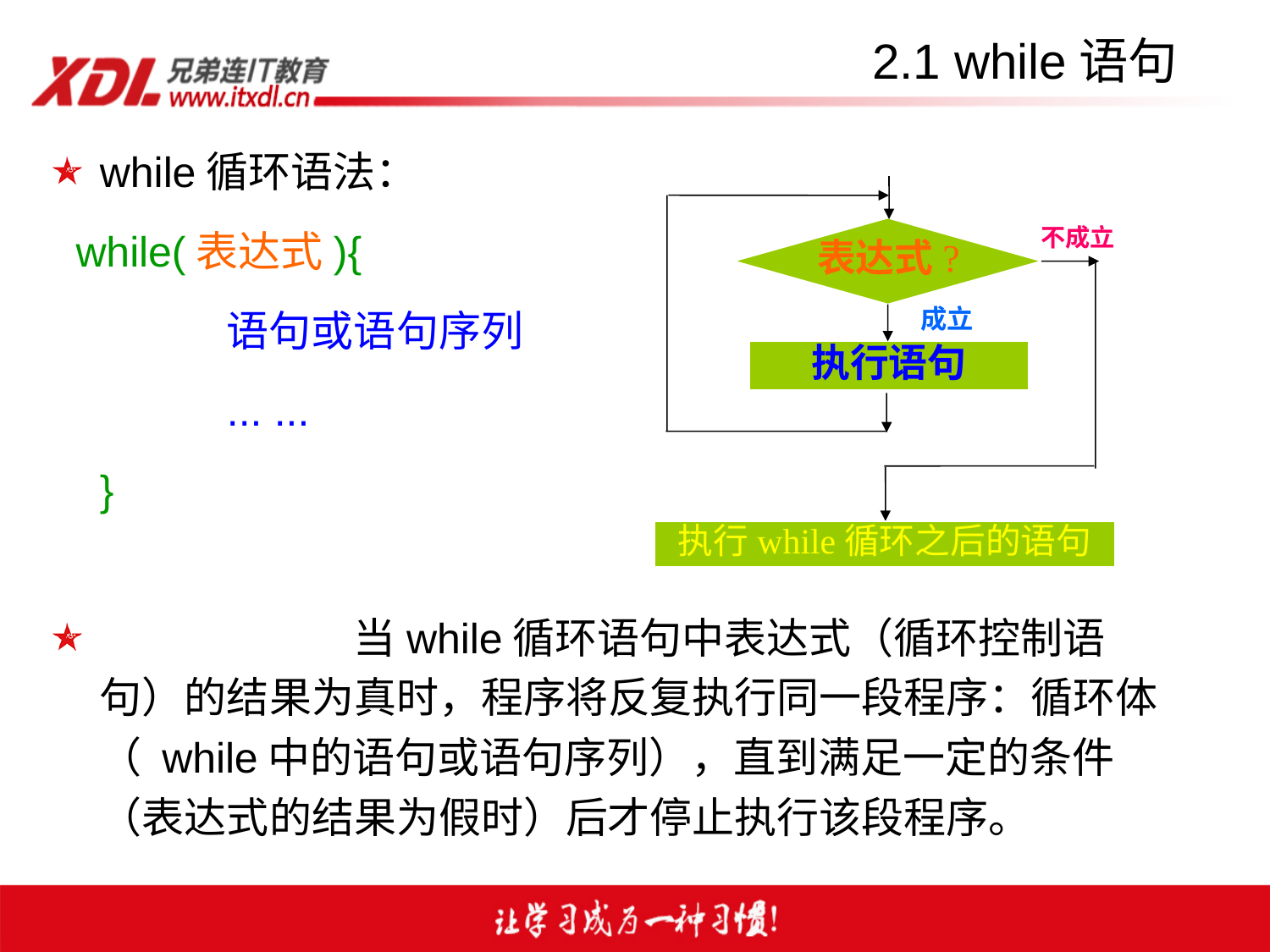

# 2.1 while语句
while循环语法：
  while(表达式){
		语句或语句序列
		... ...
	}

		当while循环语句中表达式（循环控制语句）的结果为真时，程序将反复执行同一段程序：循环体（ while中的语句或语句序列），直到满足一定的条件（表达式的结果为假时）后才停止执行该段程序。

不成立
表达式?

成立

执行语句

执行while循环之后的语句